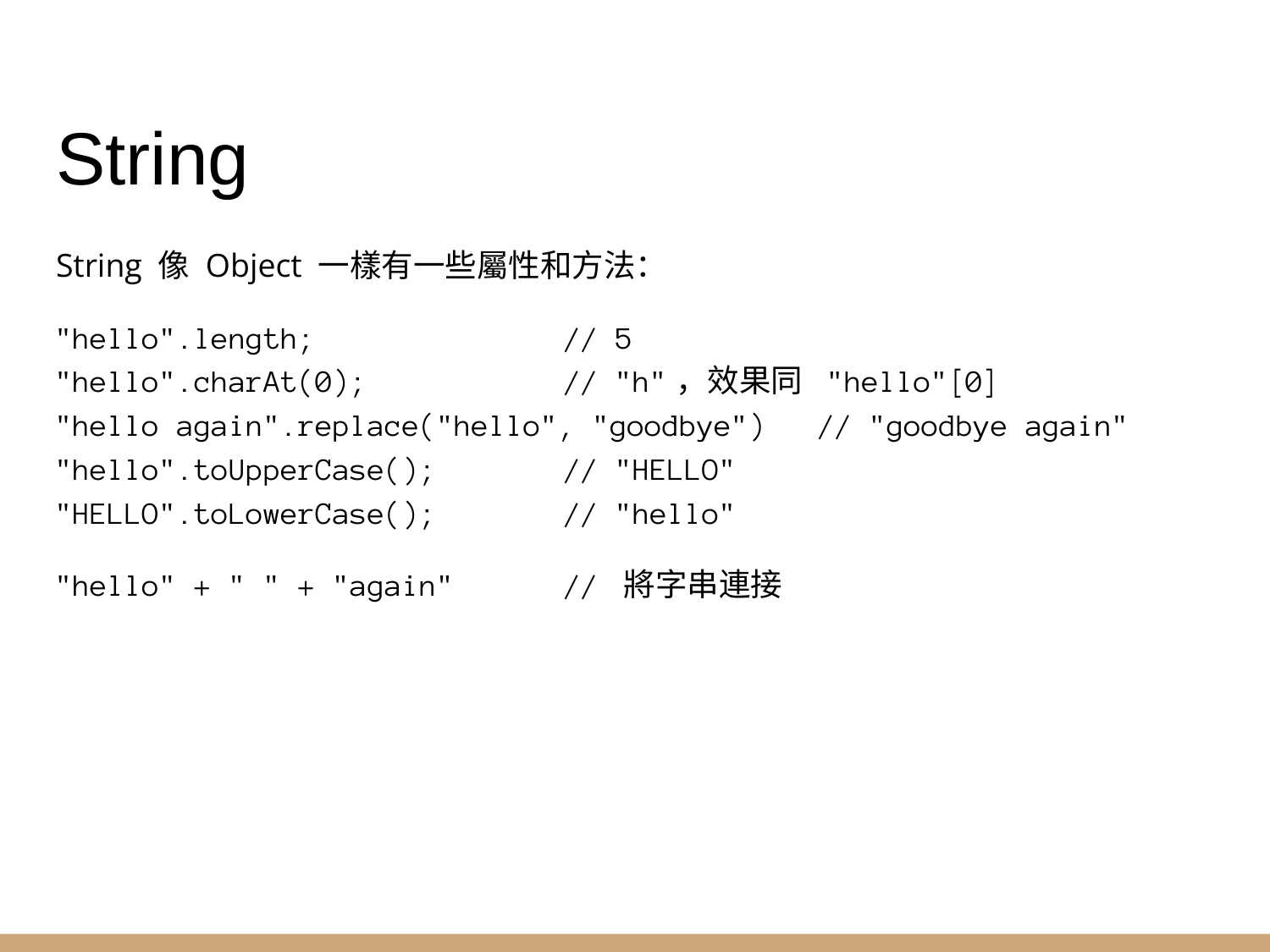

# String
String 像 Object 一樣有一些屬性和方法：
"hello".length;		// 5
"hello".charAt(0);		// "h"，效果同 "hello"[0]
"hello again".replace("hello", "goodbye")	// "goodbye again"
"hello".toUpperCase(); 	// "HELLO"
"HELLO".toLowerCase();	// "hello"
"hello" + " " + "again"	// 將字串連接